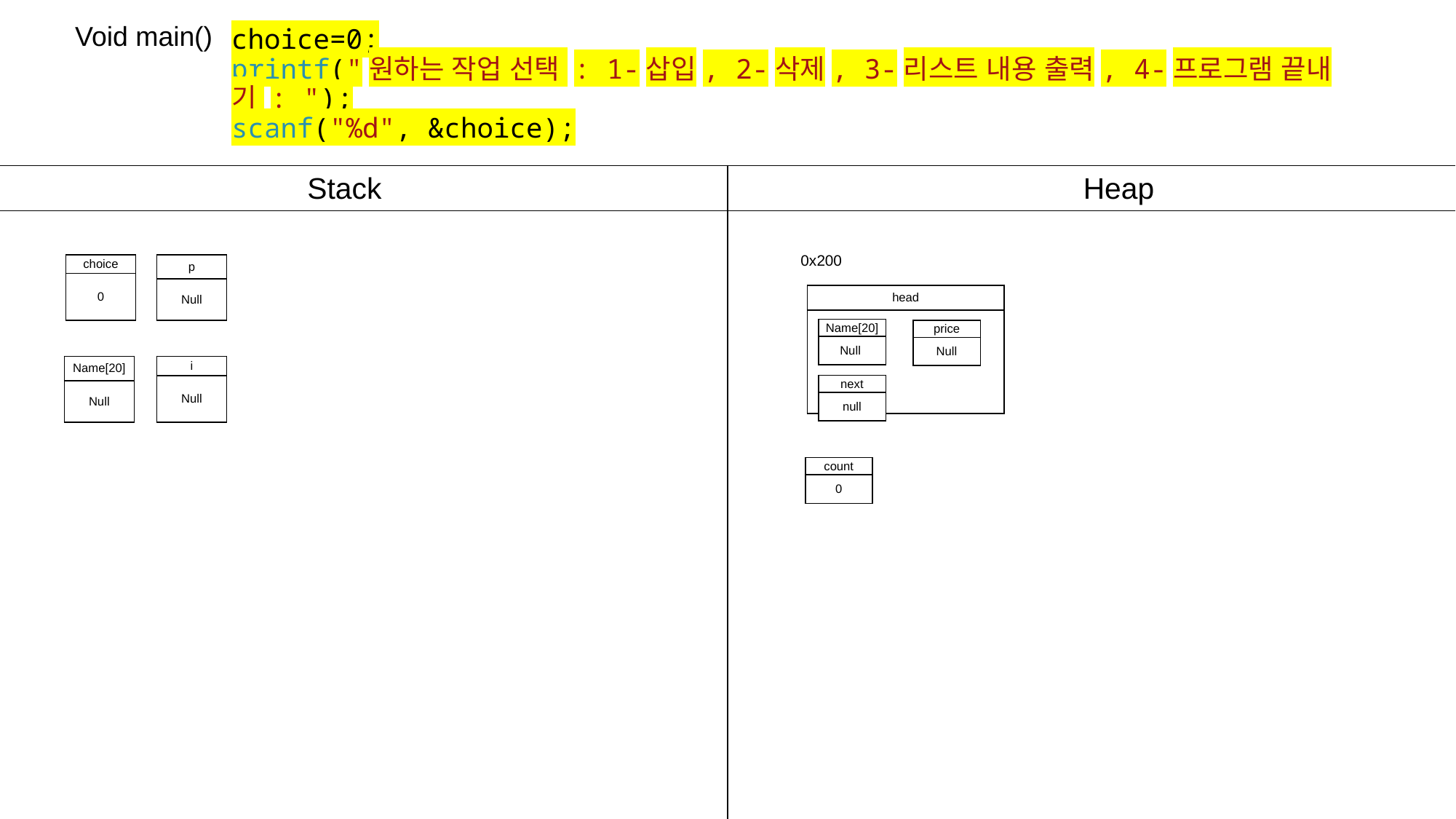

Void main()
# choice=0; printf("원하는 작업 선택 : 1-삽입, 2-삭제, 3-리스트 내용 출력, 4-프로그램 끝내기 : "); scanf("%d", &choice);
0x200
| p |
| --- |
| Null |
| choice |
| --- |
| 0 |
| head |
| --- |
|  |
| Name[20] |
| --- |
| Null |
| price |
| --- |
| Null |
| Name[20] |
| --- |
| Null |
| i |
| --- |
| Null |
| next |
| --- |
| null |
| count |
| --- |
| 0 |